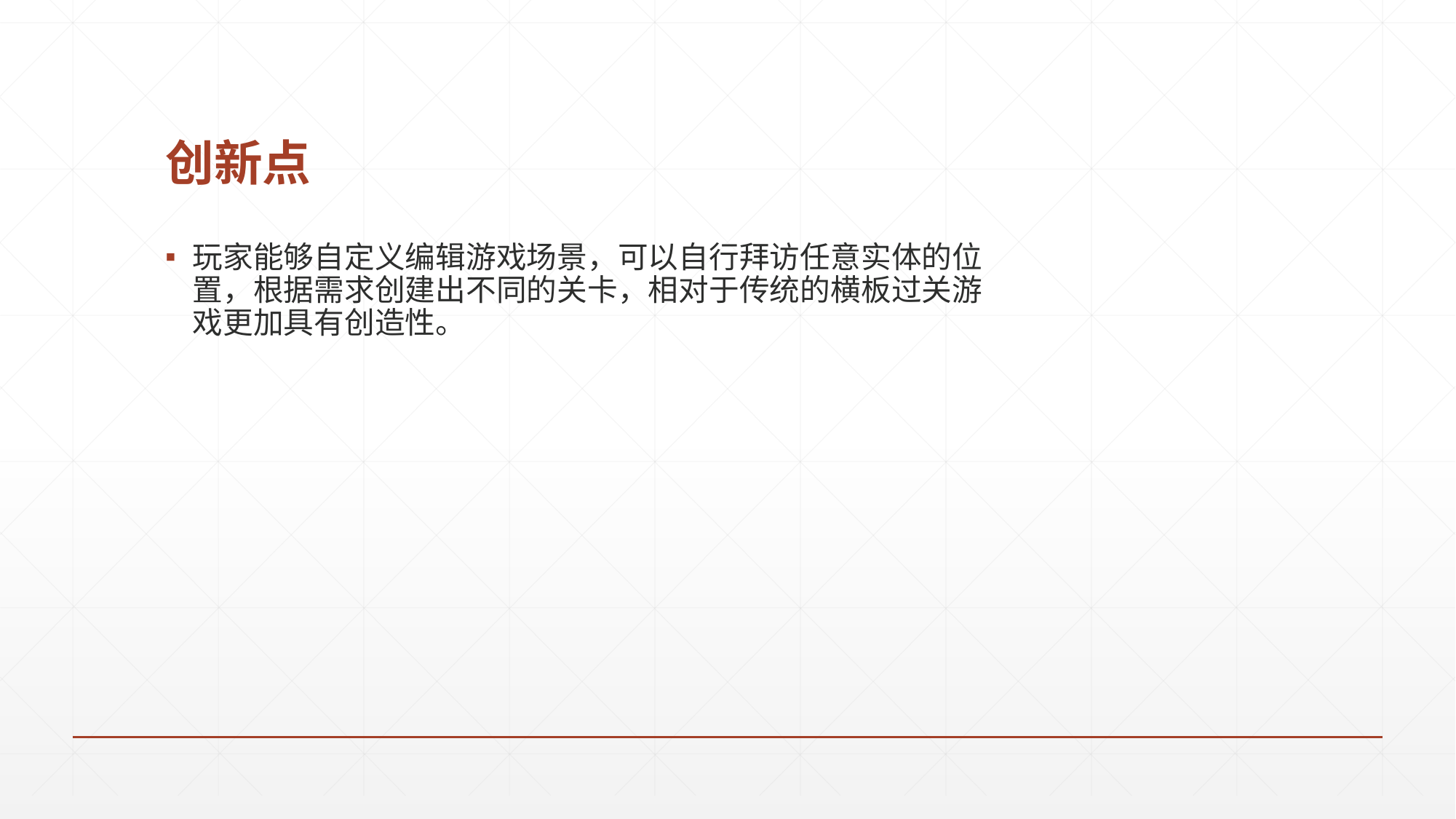

# 创新点
玩家能够自定义编辑游戏场景，可以自行拜访任意实体的位置，根据需求创建出不同的关卡，相对于传统的横板过关游戏更加具有创造性。